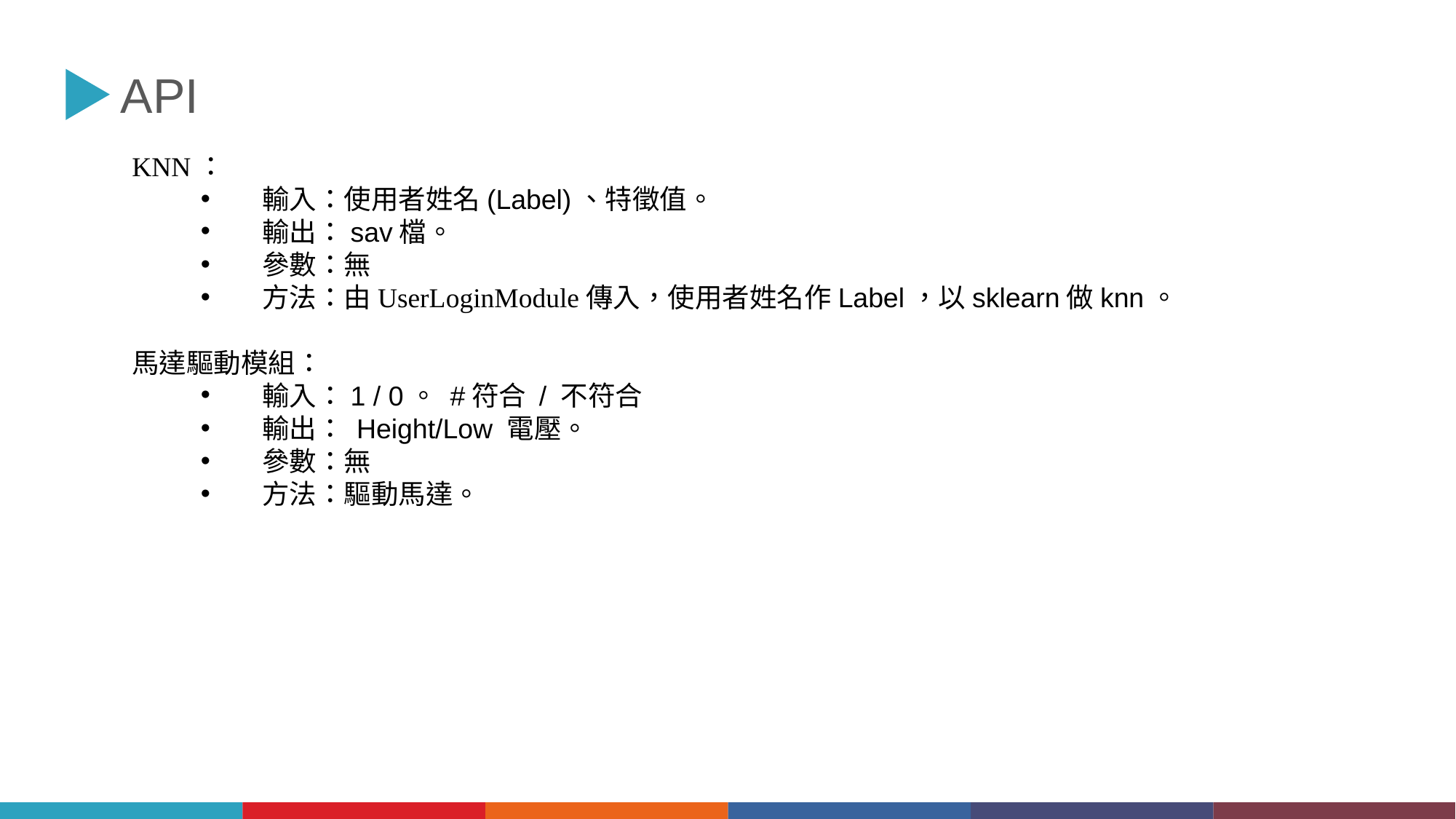

API

KNN：
輸入：使用者姓名(Label)、特徵值。
輸出：sav檔。
參數：無
方法：由UserLoginModule傳入，使用者姓名作Label，以sklearn做knn。

馬達驅動模組：
輸入：1 / 0。 #符合 / 不符合
輸出： Height/Low 電壓。
參數：無
方法：驅動馬達。